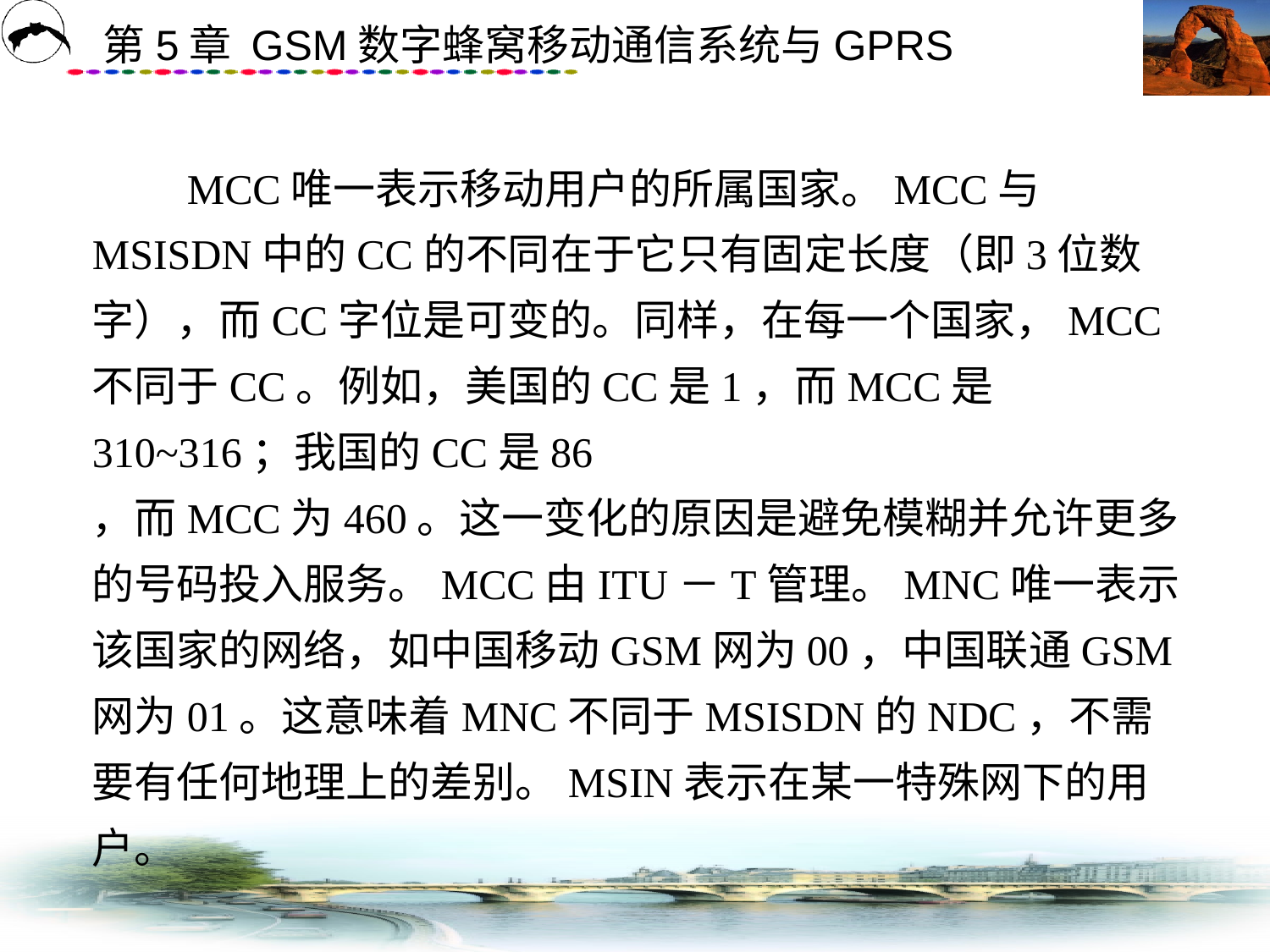

# MCC唯一表示移动用户的所属国家。MCC与MSISDN中的CC的不同在于它只有固定长度（即3位数字），而CC字位是可变的。同样，在每一个国家，MCC不同于CC。例如，美国的CC是1，而MCC是310~316；我国的CC是86 ，而MCC为460。这一变化的原因是避免模糊并允许更多的号码投入服务。MCC由ITU－T管理。MNC唯一表示该国家的网络，如中国移动GSM网为00，中国联通GSM网为01。这意味着MNC不同于MSISDN的NDC，不需要有任何地理上的差别。MSIN表示在某一特殊网下的用户。